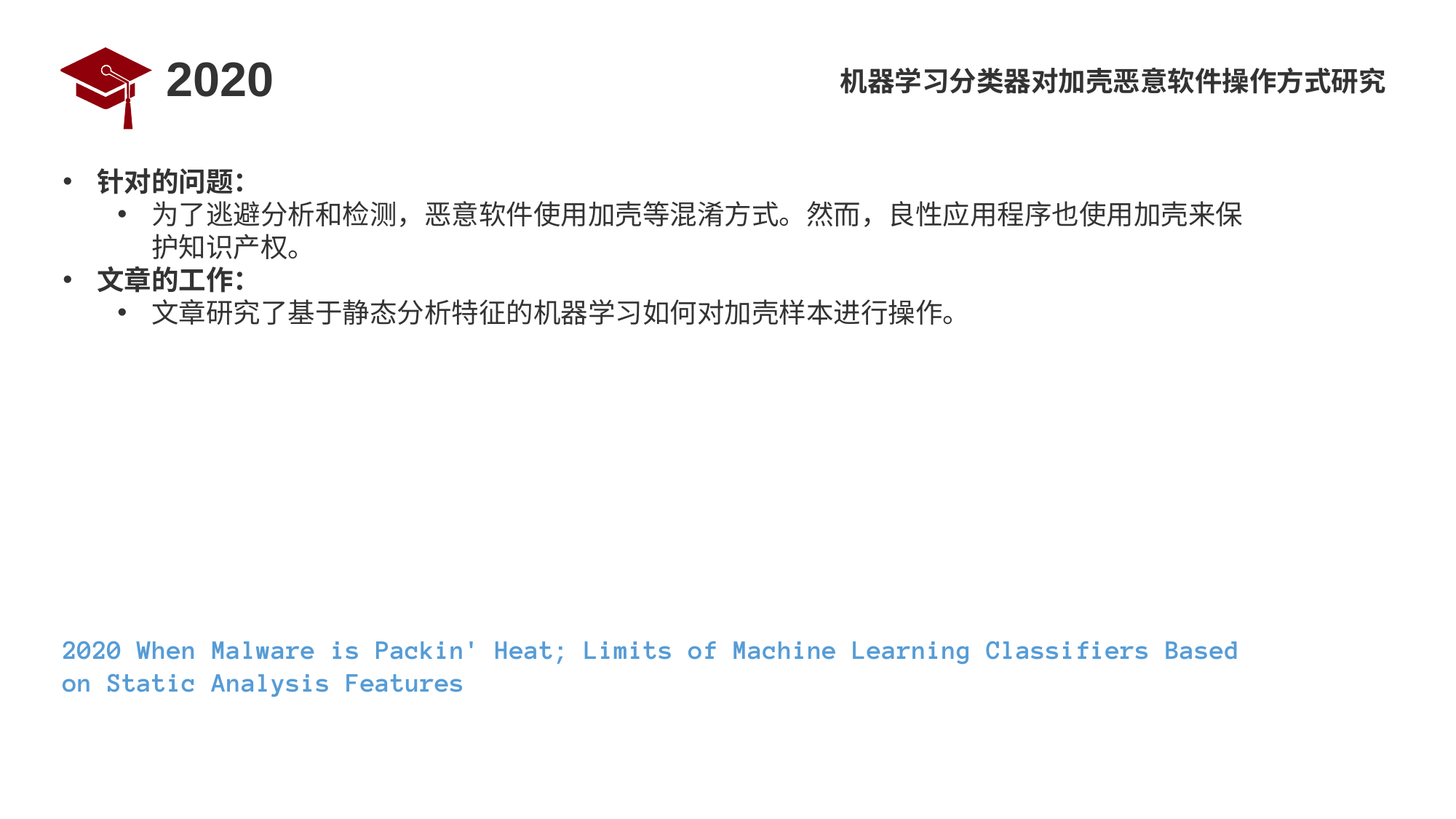

# 2020
机器学习分类器对加壳恶意软件操作方式研究
针对的问题：
为了逃避分析和检测，恶意软件使用加壳等混淆方式。然而，良性应用程序也使用加壳来保护知识产权。
文章的工作：
文章研究了基于静态分析特征的机器学习如何对加壳样本进行操作。

2020 When Malware is Packin' Heat; Limits of Machine Learning Classifiers Based on Static Analysis Features